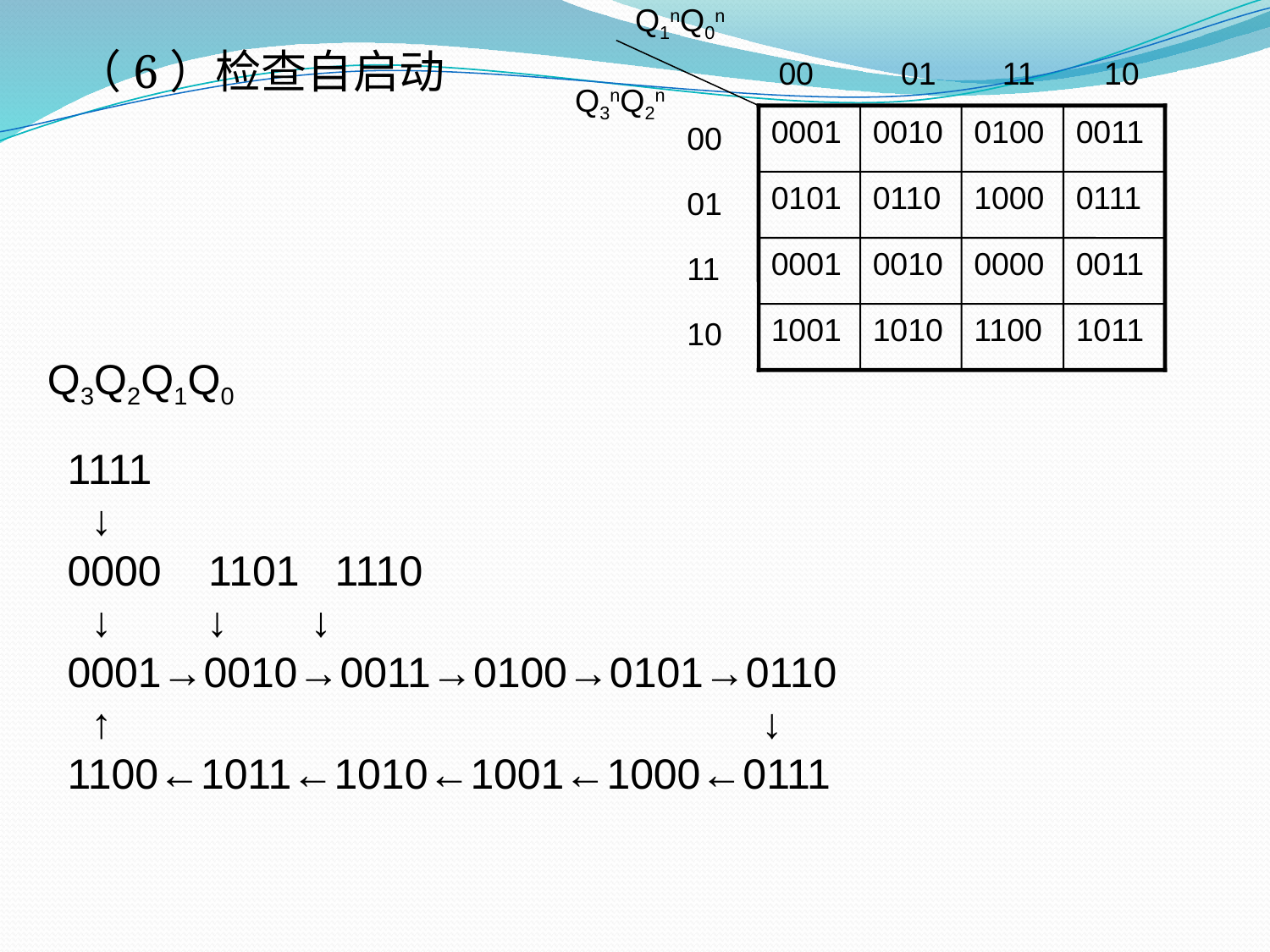

Q1nQ0n

00
01
11
10
Q3nQ2n
0001

0010

0100

0011

00
0101

0110
1000
0111
01
0001

0010
0000
0011
11
1001

1010
1100
1011
10

（6）检查自启动
Q3Q2Q1Q0
1111
  ↓
0000    1101   1110
  ↓        ↓       ↓
0001→0010→0011→0100→0101→0110
  ↑                                                       ↓
1100←1011←1010←1001←1000←0111